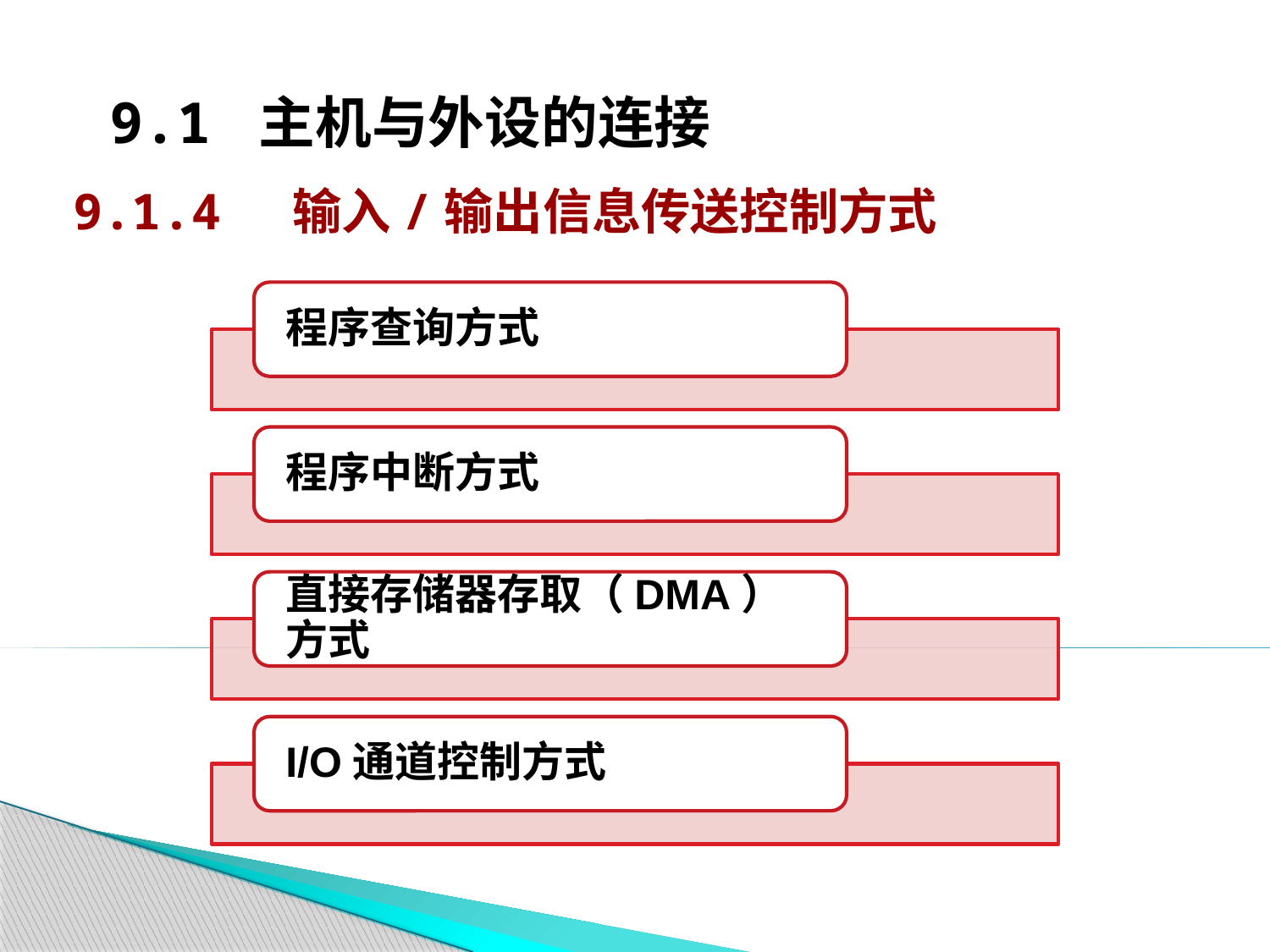

# 9.1 主机与外设的连接
9.1.4  输入/输出信息传送控制方式

程序查询方式
程序中断方式
直接存储器存取（DMA）方式
I/O通道控制方式